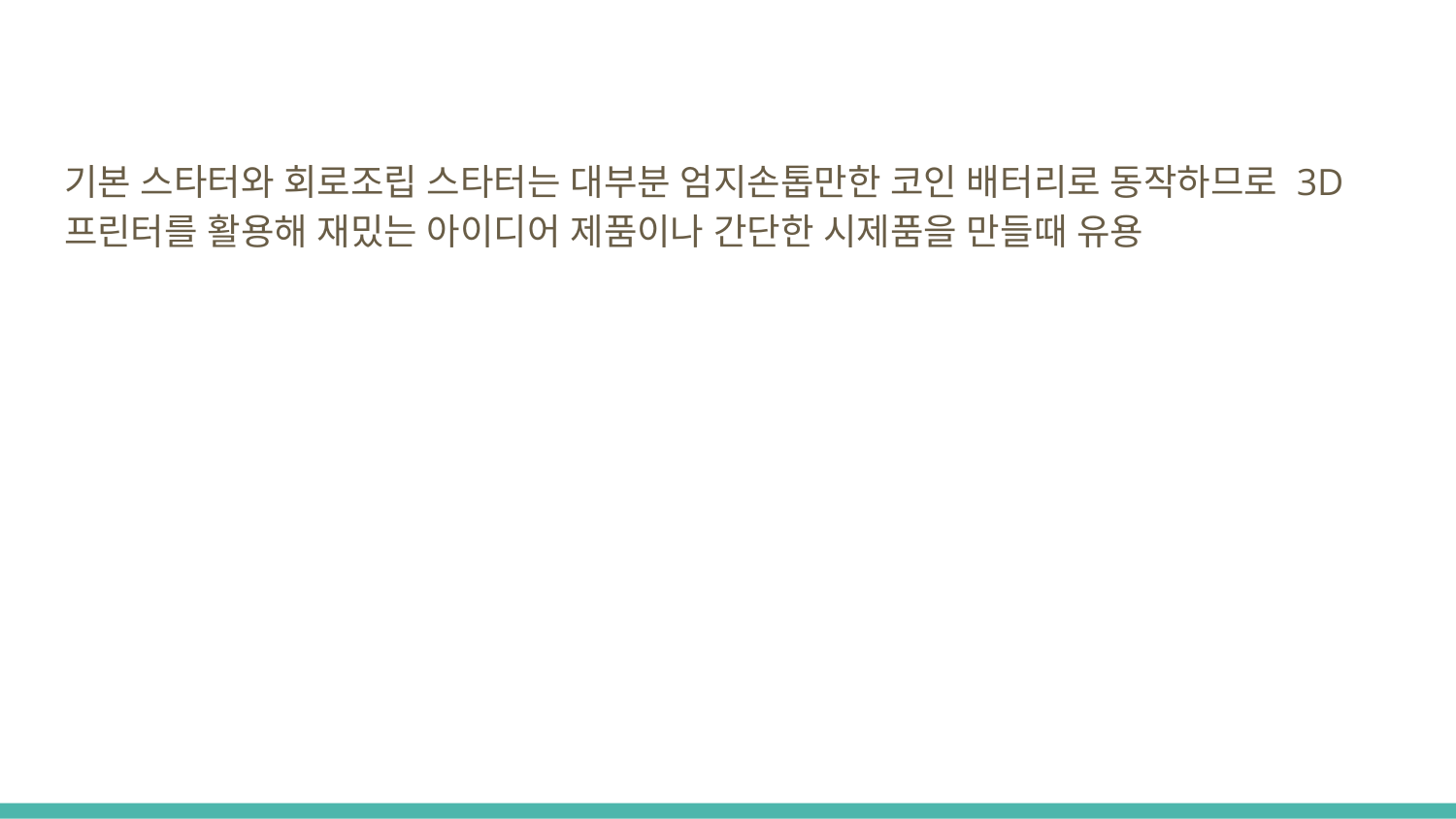

기본 스타터와 회로조립 스타터는 대부분 엄지손톱만한 코인 배터리로 동작하므로 3D 프린터를 활용해 재밌는 아이디어 제품이나 간단한 시제품을 만들때 유용